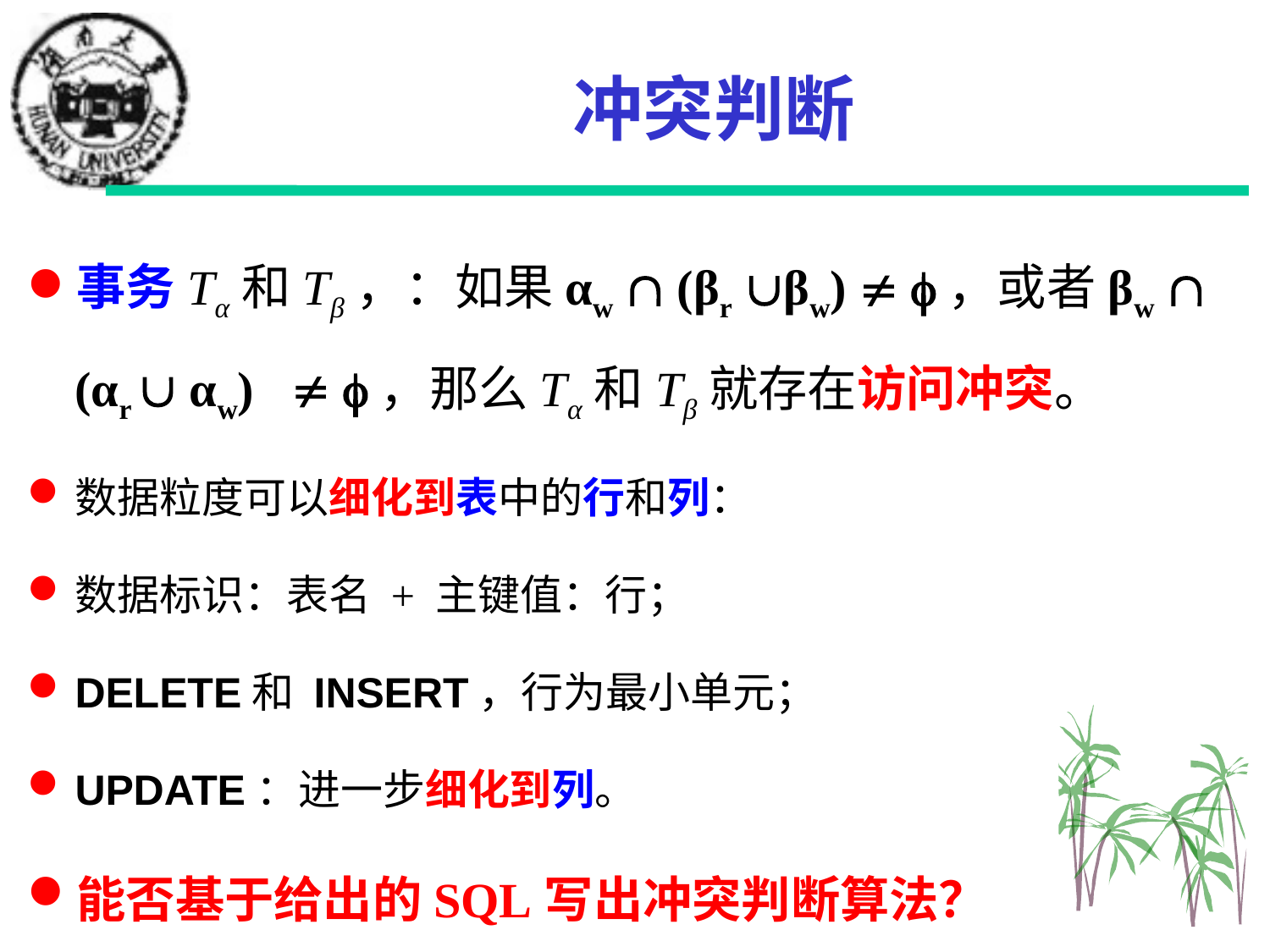

# 冲突判断
事务Tα和Tβ，：如果αw ∩ (βr ∪βw) ≠ φ，或者βw ∩ (αr ∪ αw)   ≠ φ，那么Tα和Tβ就存在访问冲突。
数据粒度可以细化到表中的行和列：
数据标识：表名 + 主键值：行；
DELETE和 INSERT，行为最小单元；
UPDATE：进一步细化到列。
能否基于给出的SQL写出冲突判断算法？